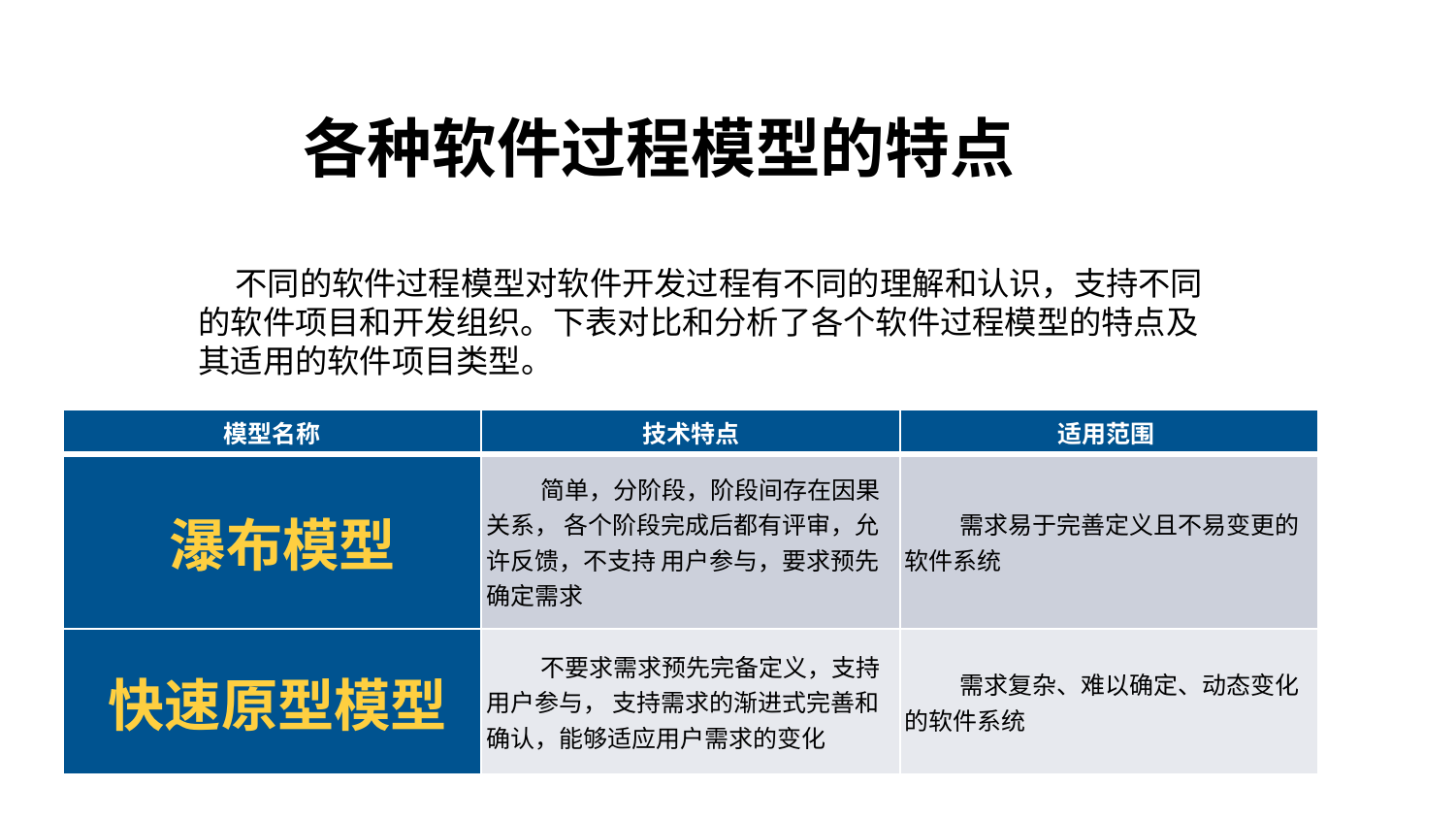

各种软件过程模型的特点

    不同的软件过程模型对软件开发过程有不同的理解和认识，支持不同的软件项目和开发组织。下表对比和分析了各个软件过程模型的特点及其适用的软件项目类型。
| 模型名称 | 技术特点 | 适用范围 |
| --- | --- | --- |
| 瀑布模型 | 简单，分阶段，阶段间存在因果关系， 各个阶段完成后都有评审，允许反馈，不支持 用户参与，要求预先确定需求 | 需求易于完善定义且不易变更的软件系统 |
| 快速原型模型 | 不要求需求预先完备定义，支持用户参与， 支持需求的渐进式完善和确认，能够适应用户需求的变化 | 需求复杂、难以确定、动态变化的软件系统 |